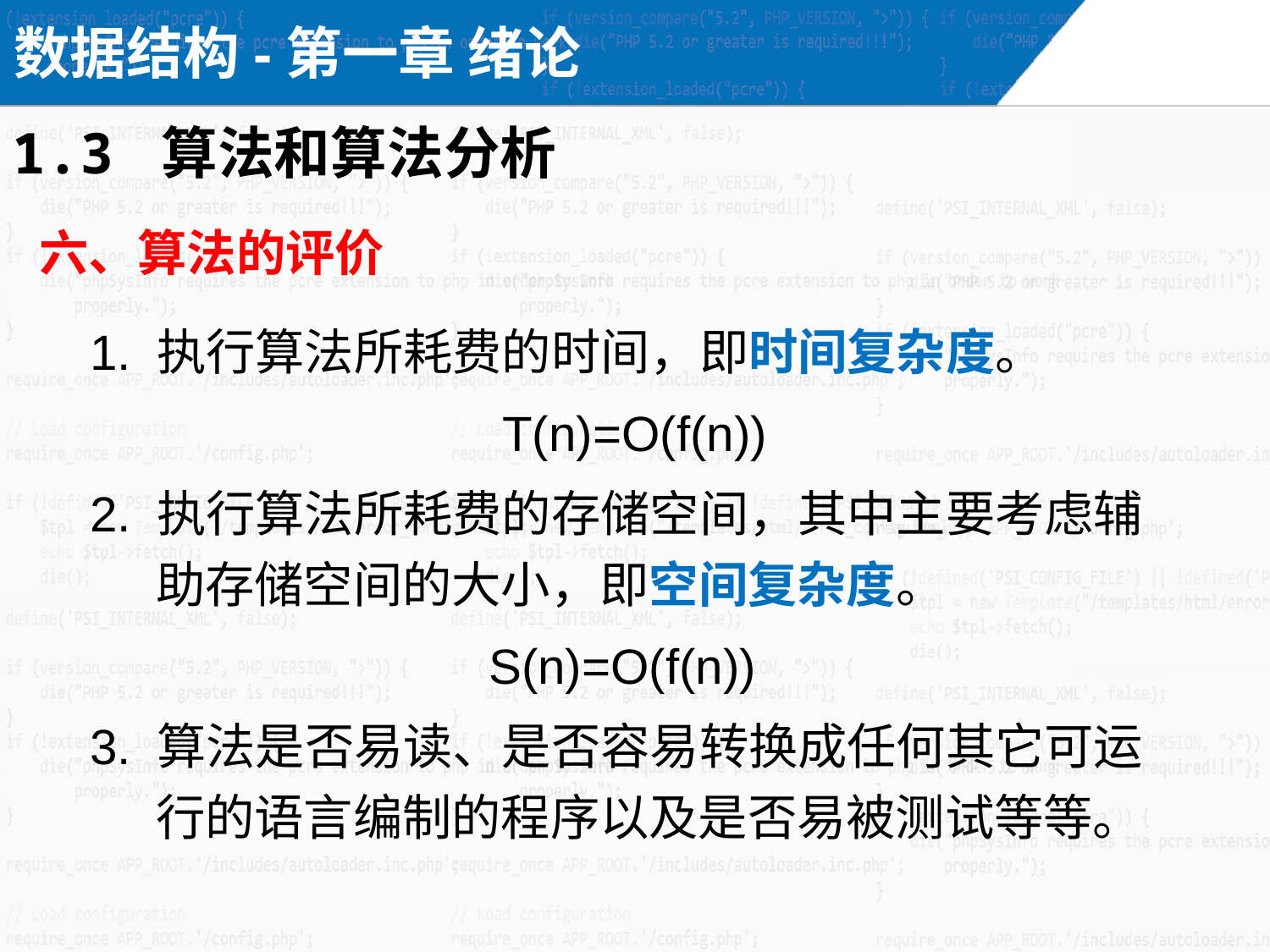

数据结构-第一章 绪论
1.3 算法和算法分析
六、算法的评价
1. 执行算法所耗费的时间，即时间复杂度。
                              T(n)=O(f(n))
2. 执行算法所耗费的存储空间，其中主要考虑辅助存储空间的大小，即空间复杂度。
                             S(n)=O(f(n))
3. 算法是否易读、是否容易转换成任何其它可运行的语言编制的程序以及是否易被测试等等。